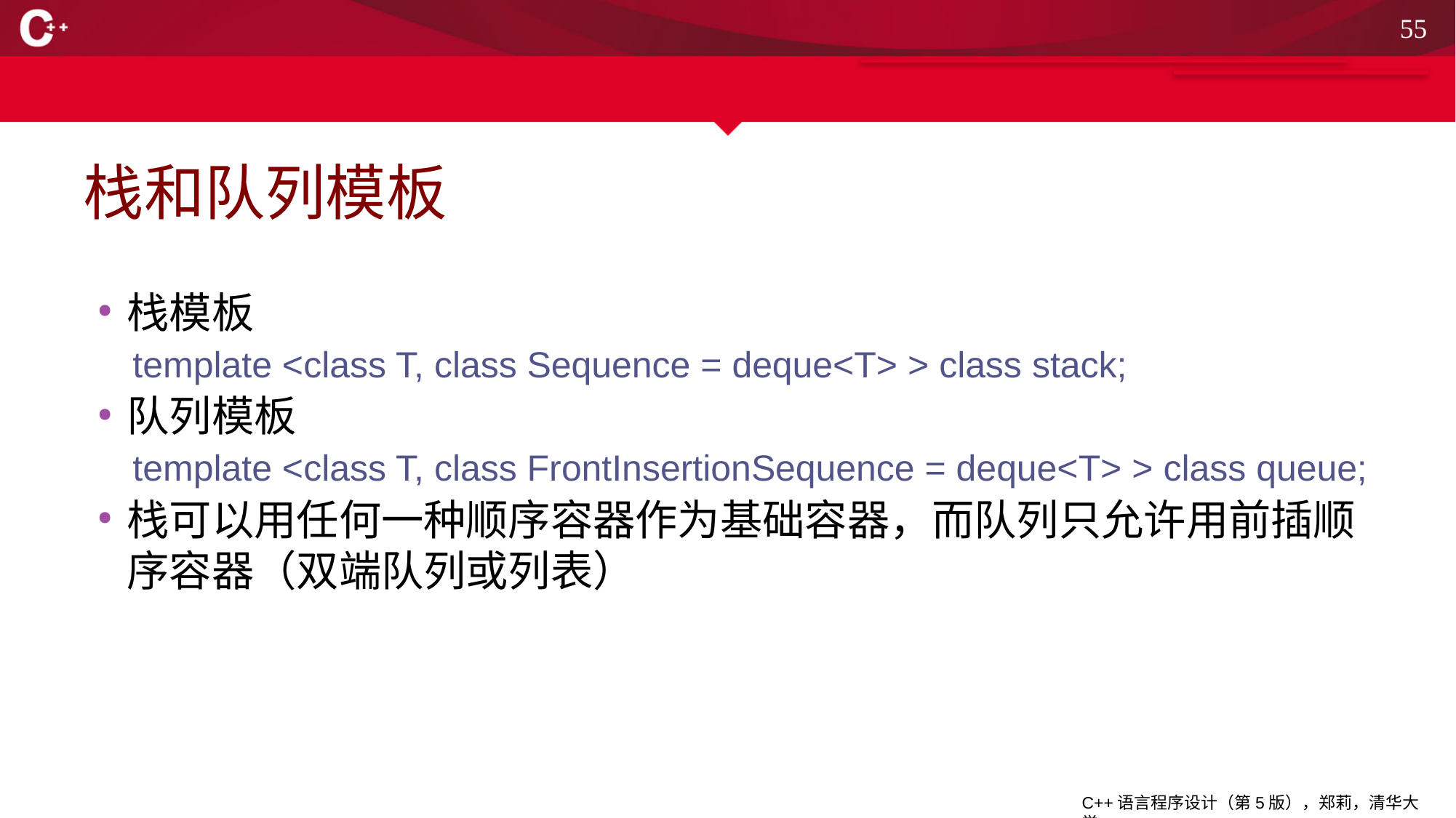

55
# 栈和队列模板
栈模板
template <class T, class Sequence = deque<T> > class stack;
队列模板
template <class T, class FrontInsertionSequence = deque<T> > class queue;
栈可以用任何一种顺序容器作为基础容器，而队列只允许用前插顺序容器（双端队列或列表）